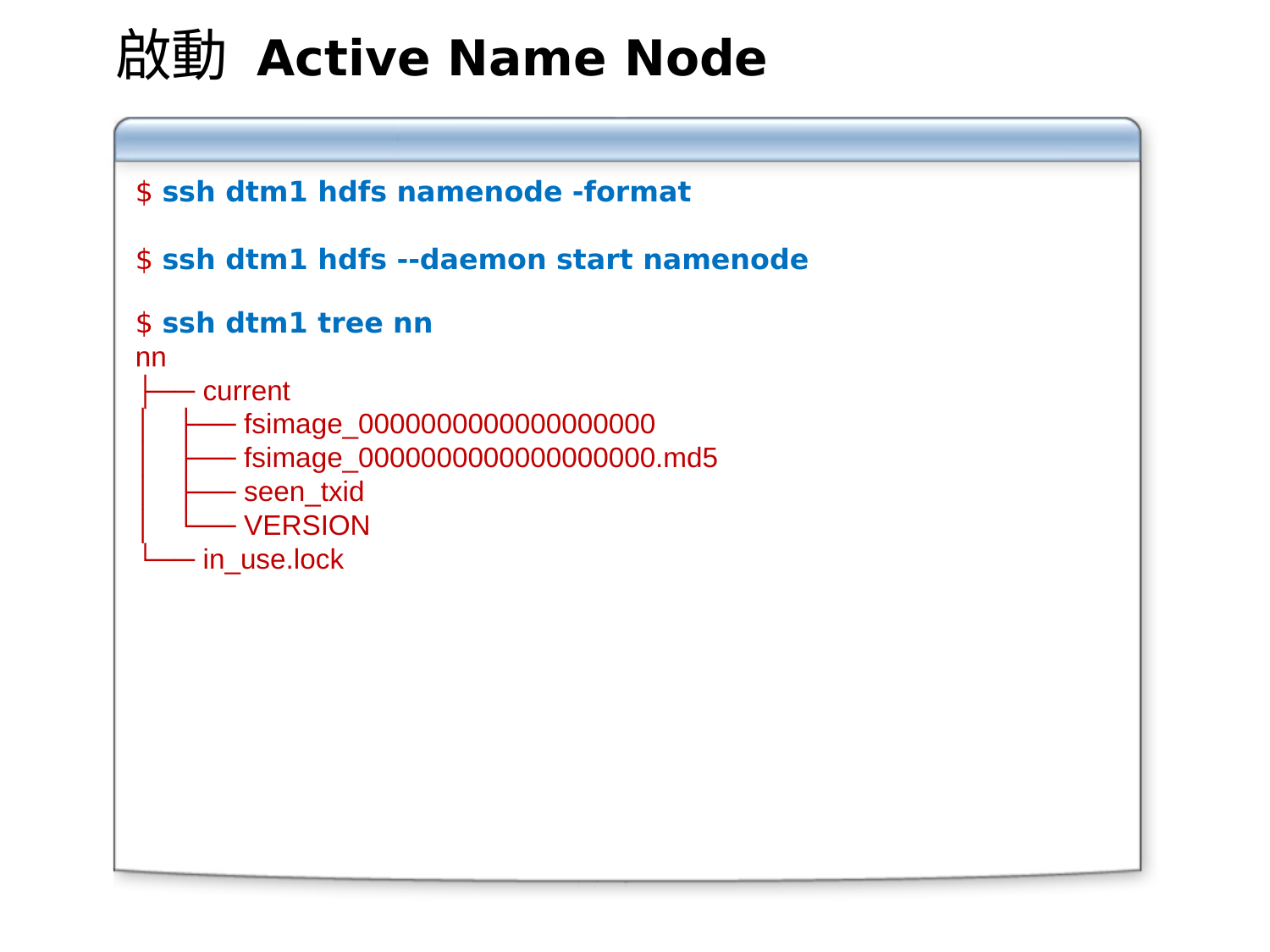

啟動 Active Name Node
$ ssh dtm1 hdfs namenode -format

$ ssh dtm1 hdfs --daemon start namenode

$ ssh dtm1 tree nn
nn
├── current
│   ├── fsimage_0000000000000000000
│   ├── fsimage_0000000000000000000.md5
│   ├── seen_txid
│   └── VERSION
└── in_use.lock